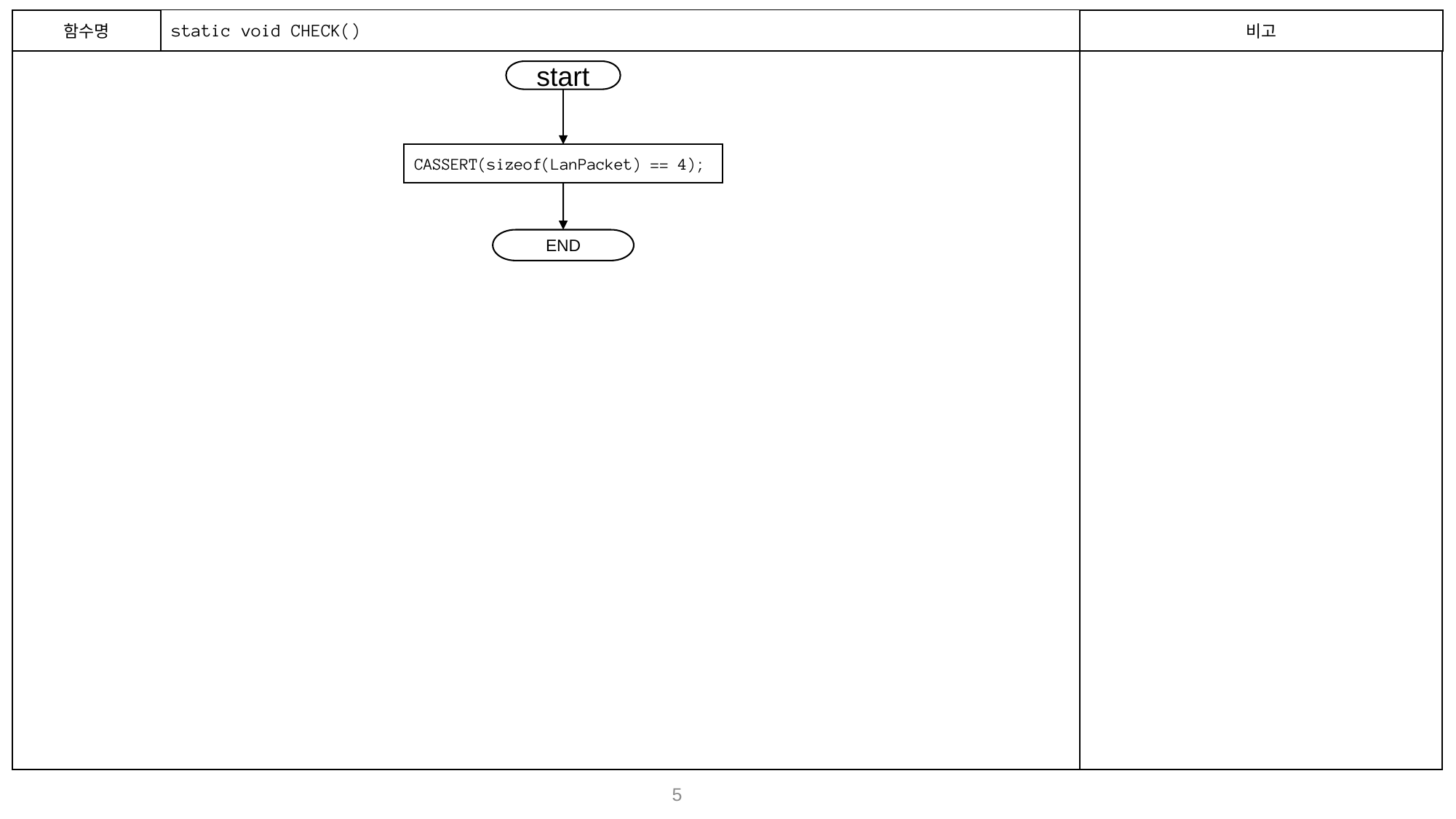

함수명
# static void CHECK()
비고

start
CASSERT(sizeof(LanPacket) == 4);
END
5